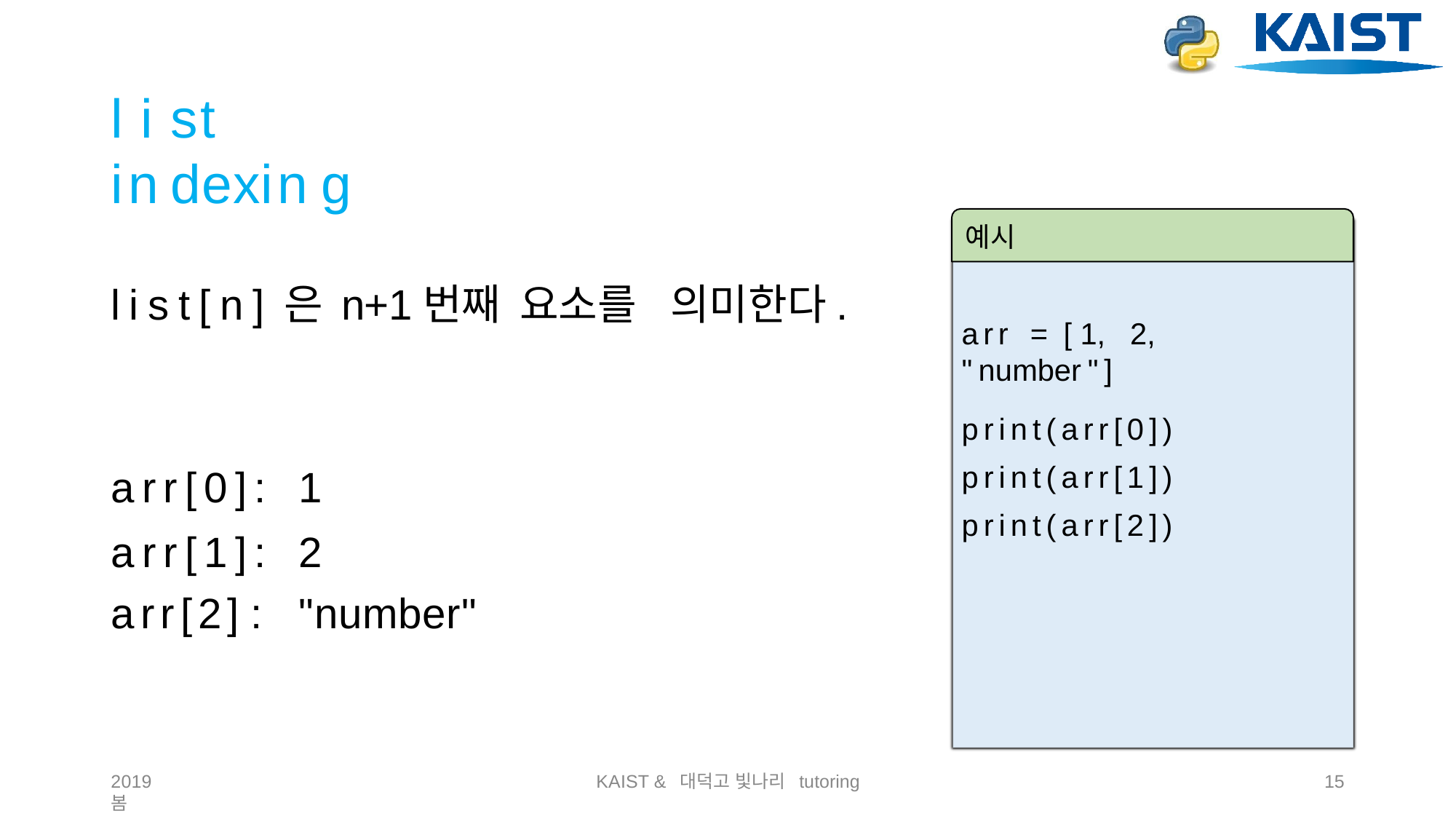

# list	indexing

예시
list[n]은	n+1번째	요소를	의미한다.
arr	=	[1,	2,	"number"]
print(arr[0])
print(arr[1])
print(arr[2])
arr[0]:	1
arr[1]:	2  arr[2]:	"number"
2019 봄
KAIST & 대덕고 빛나리 tutoring
15